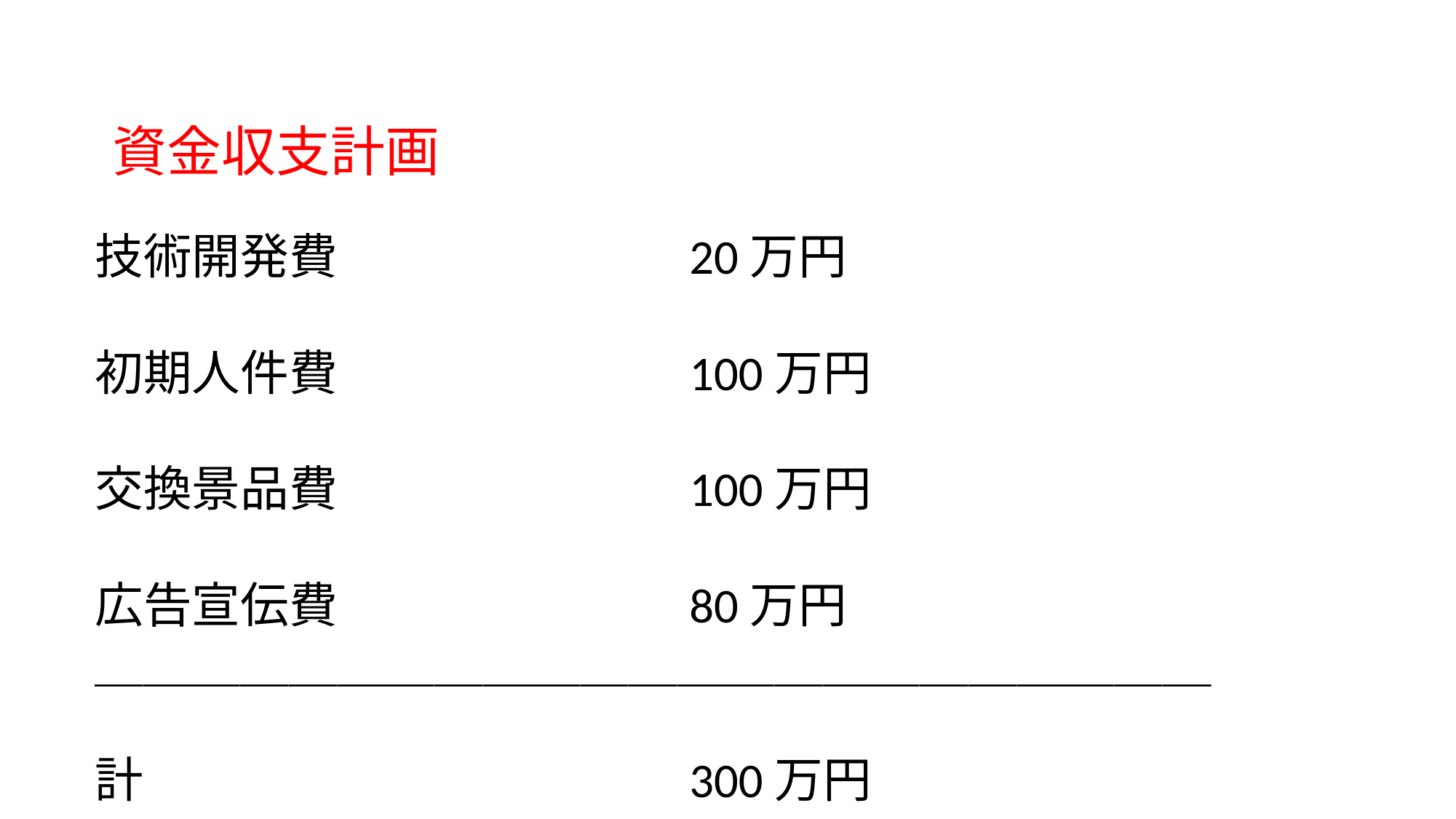

# 資金収支計画
技術開発費　　　　　　　20万円

初期人件費　　　　　　　100万円

交換景品費　　　　　　　100万円

広告宣伝費　　　　　　　80万円
＿＿＿＿＿＿＿＿＿＿＿＿＿＿＿＿＿＿＿＿＿＿＿

計　　　　　　　　　　　300万円